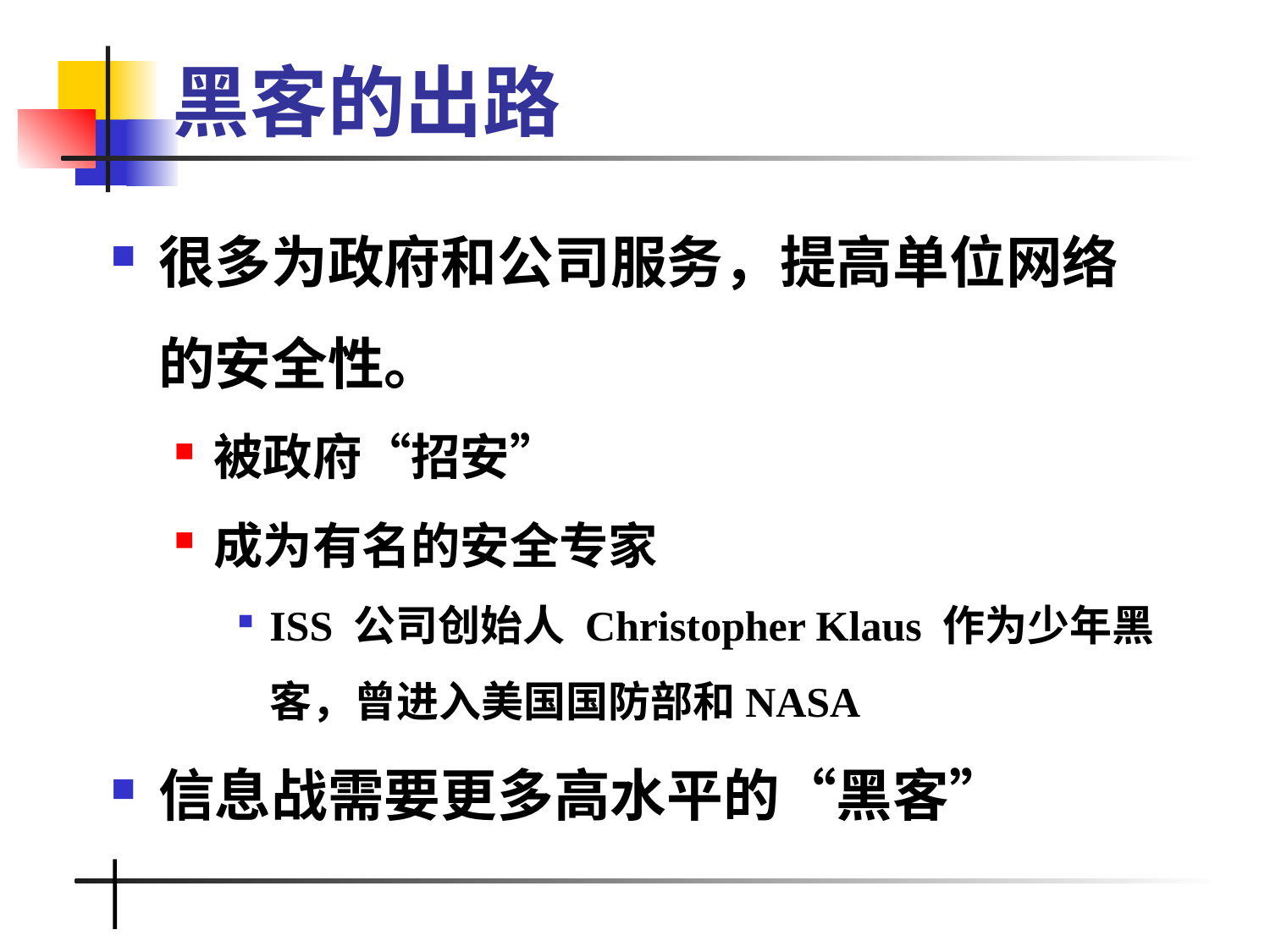

# 黑客的出路
很多为政府和公司服务，提高单位网络的安全性。
被政府“招安”
成为有名的安全专家
ISS 公司创始人 Christopher Klaus 作为少年黑客，曾进入美国国防部和NASA
信息战需要更多高水平的“黑客”